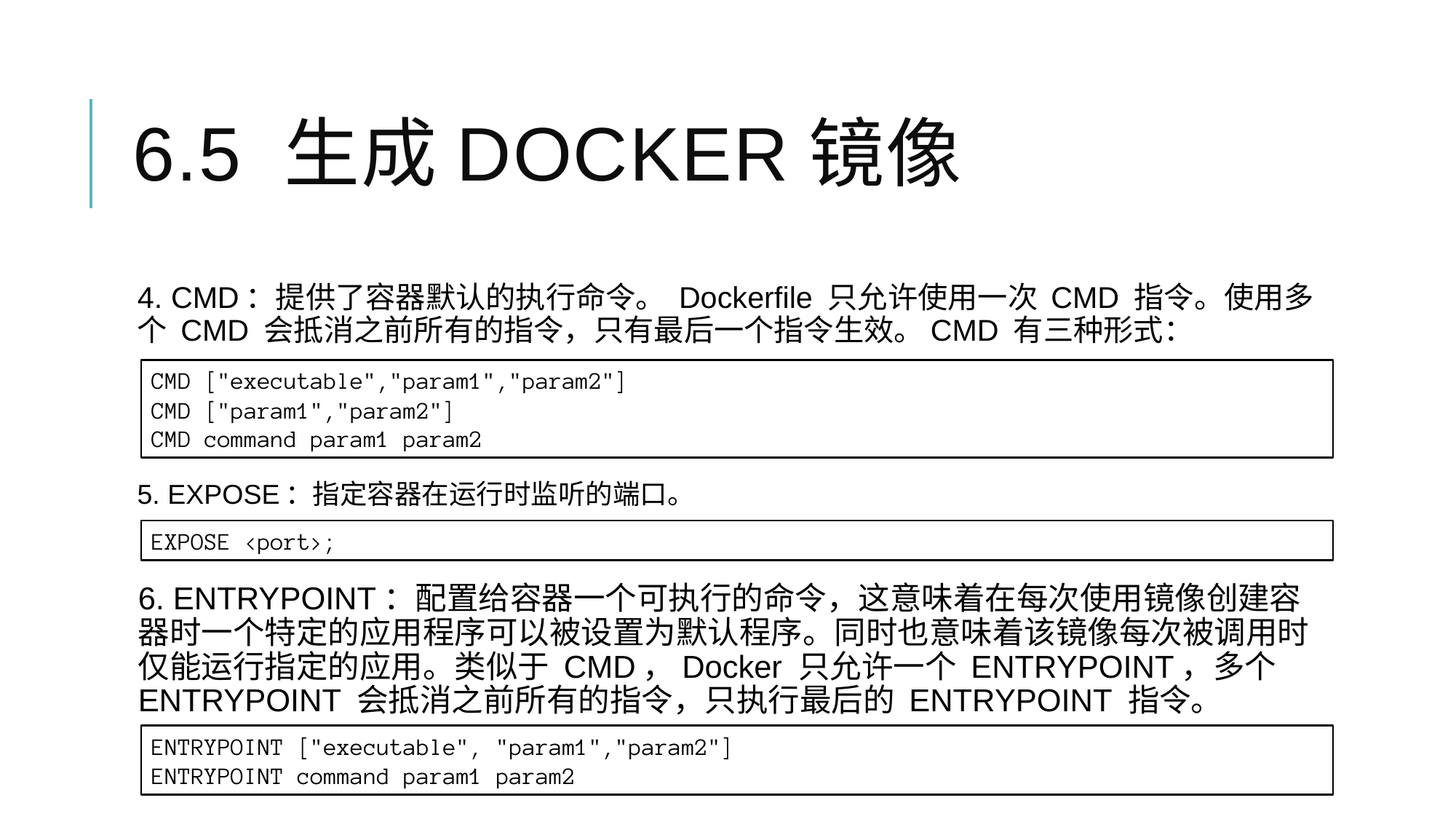

# 6.5 生成Docker镜像
4. CMD：提供了容器默认的执行命令。 Dockerfile 只允许使用一次 CMD 指令。使用多个 CMD 会抵消之前所有的指令，只有最后一个指令生效。CMD 有三种形式：
CMD ["executable","param1","param2"]
CMD ["param1","param2"]
CMD command param1 param2
5. EXPOSE：指定容器在运行时监听的端口。
EXPOSE <port>;
6. ENTRYPOINT：配置给容器一个可执行的命令，这意味着在每次使用镜像创建容器时一个特定的应用程序可以被设置为默认程序。同时也意味着该镜像每次被调用时仅能运行指定的应用。类似于 CMD，Docker 只允许一个 ENTRYPOINT，多个 ENTRYPOINT 会抵消之前所有的指令，只执行最后的 ENTRYPOINT 指令。
ENTRYPOINT ["executable", "param1","param2"]
ENTRYPOINT command param1 param2